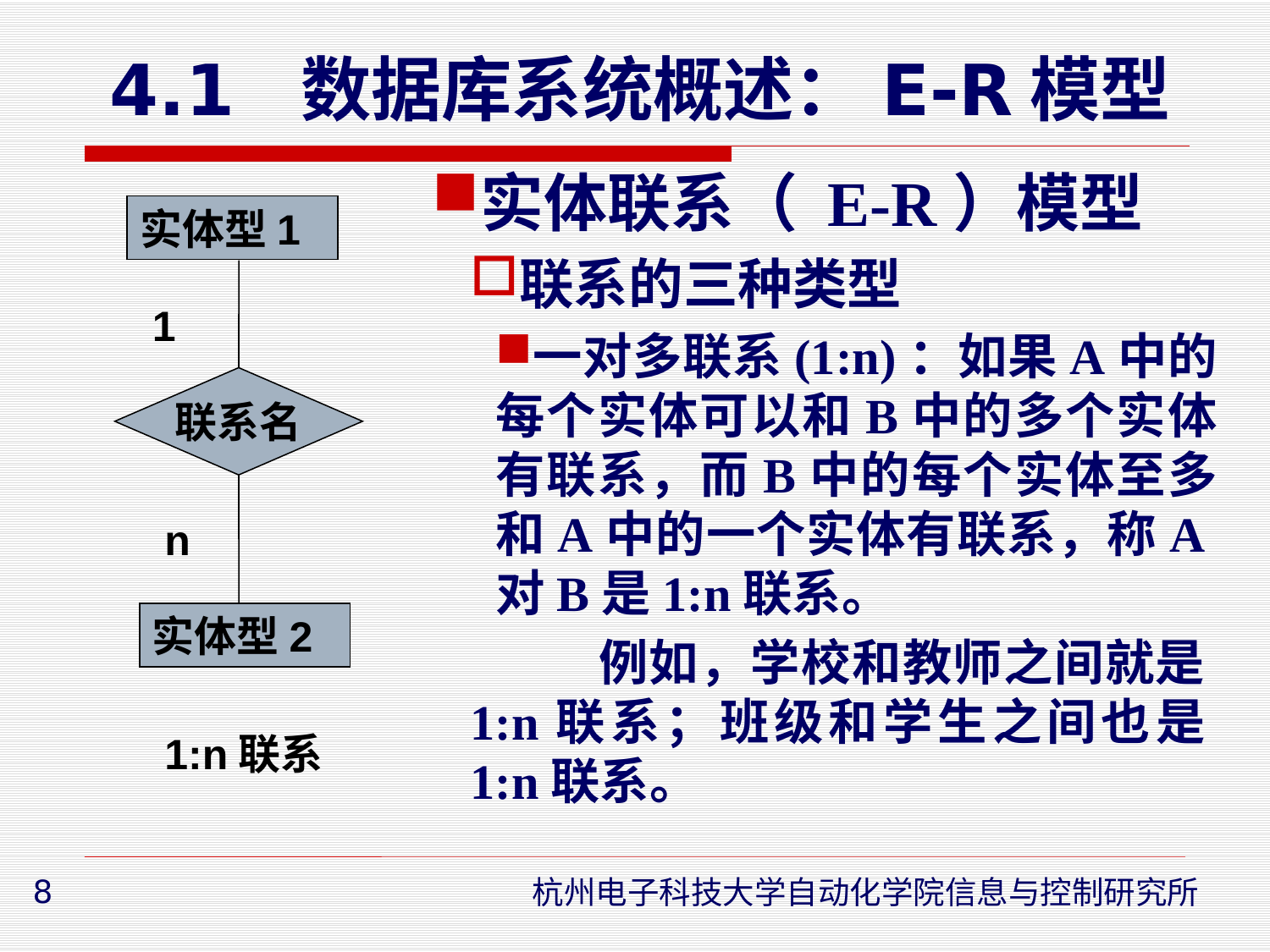

# 4.1  数据库系统概述：E-R模型
实体联系（ E-R）模型
联系的三种类型
一对多联系(1:n)：如果A中的每个实体可以和B中的多个实体有联系，而B中的每个实体至多和A中的一个实体有联系，称A对B是1:n联系。
	例如，学校和教师之间就是1:n联系；班级和学生之间也是1:n联系。

实体型1

1
联系名

n
实体型2
1:n联系